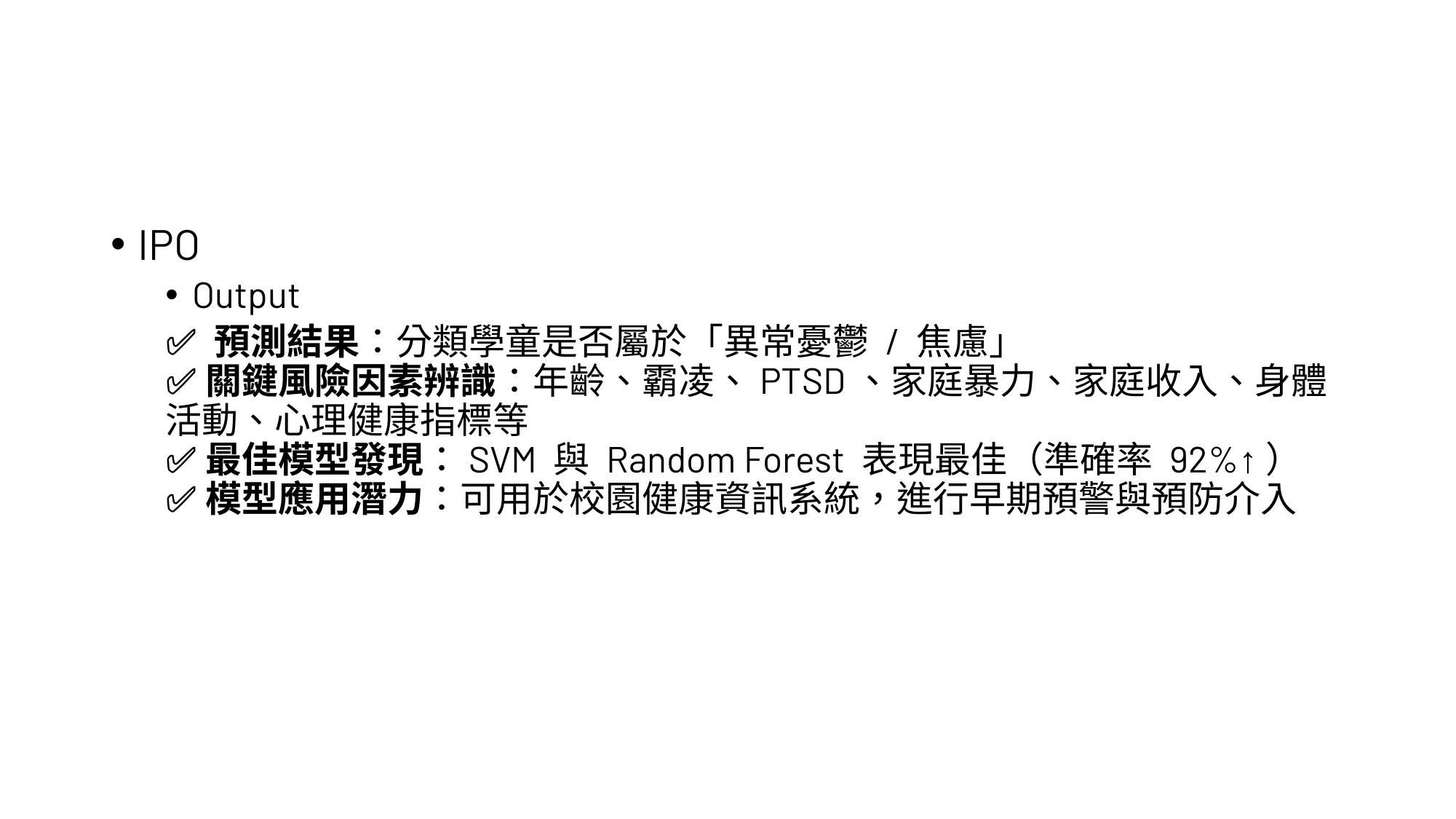

#
IPO
Output
✅ 預測結果：分類學童是否屬於「異常憂鬱 / 焦慮」
✅ 關鍵風險因素辨識：年齡、霸凌、PTSD、家庭暴力、家庭收入、身體活動、心理健康指標等
✅ 最佳模型發現：SVM 與 Random Forest 表現最佳（準確率 92%↑）
✅ 模型應用潛力：可用於校園健康資訊系統，進行早期預警與預防介入